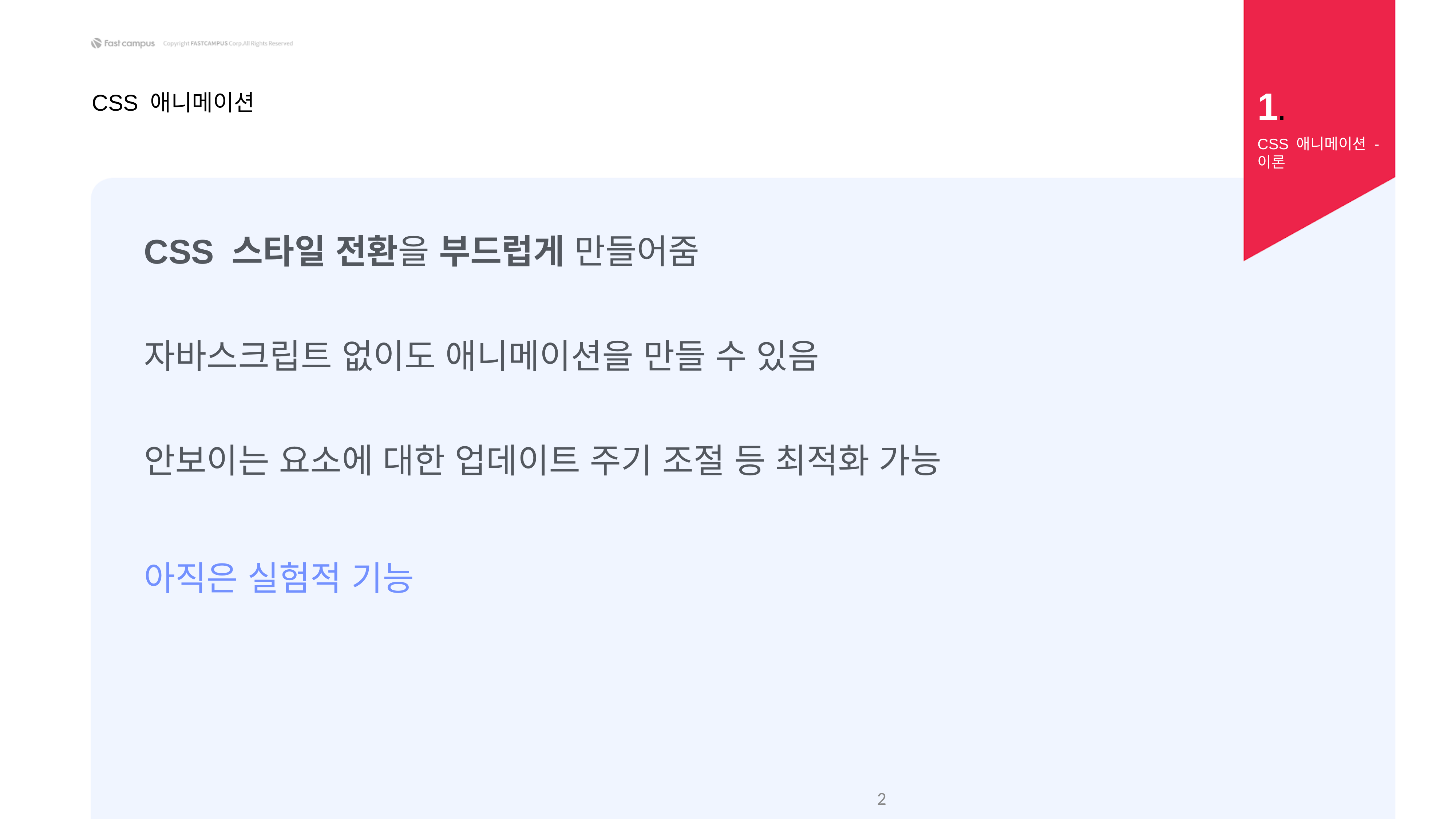

1.
CSS 애니메이션
CSS 애니메이션 - 이론

CSS 스타일 전환을 부드럽게 만들어줌

자바스크립트 없이도 애니메이션을 만들 수 있음

안보이는 요소에 대한 업데이트 주기 조절 등 최적화 가능

아직은 실험적 기능
2